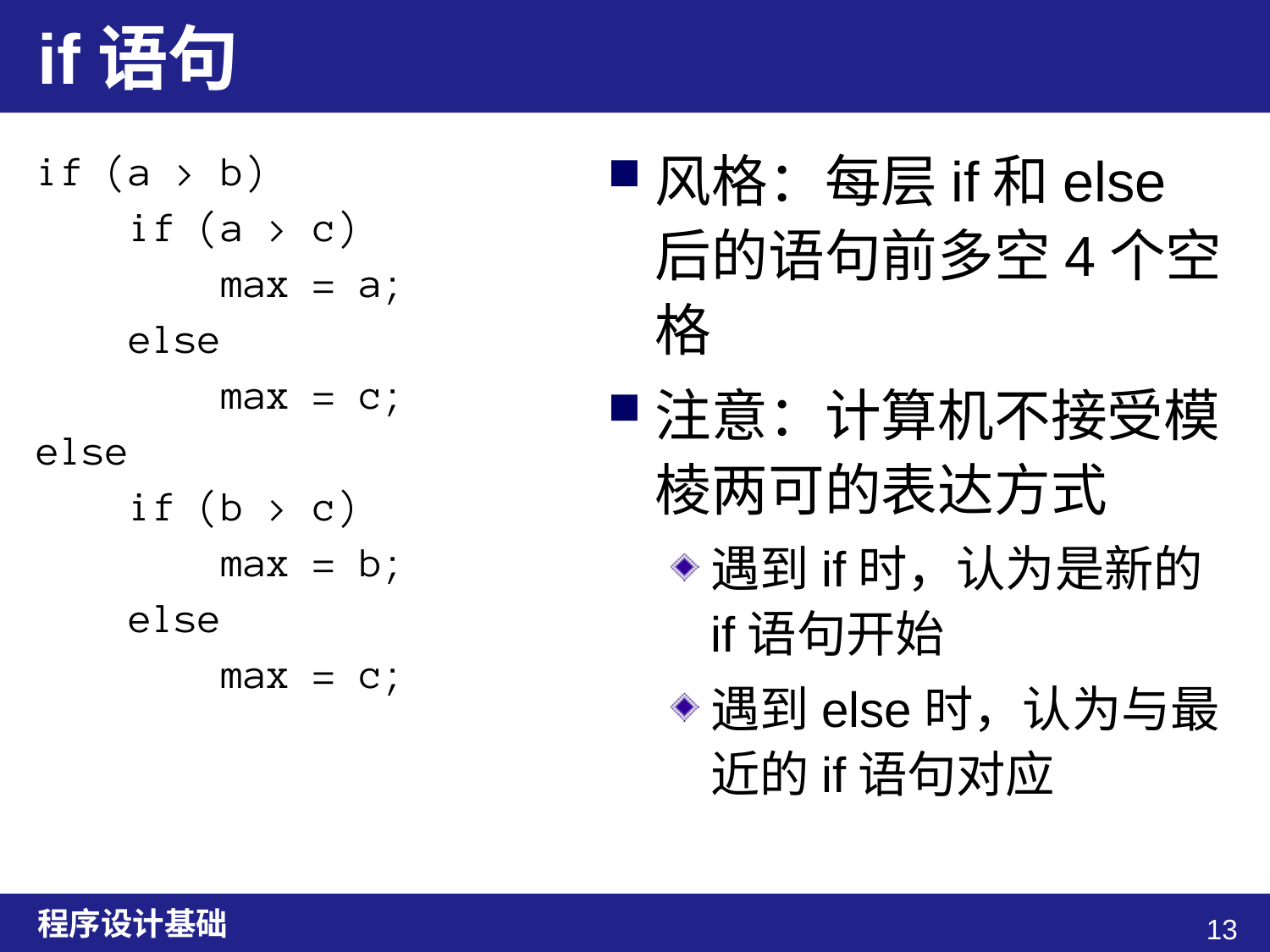

# if语句
if (a > b)
    if (a > c)
        max = a;
    else
        max = c;
else
    if (b > c)
        max = b;
    else
        max = c;

风格：每层if和else后的语句前多空4个空格
注意：计算机不接受模棱两可的表达方式
遇到if时，认为是新的if语句开始
遇到else时，认为与最近的if语句对应